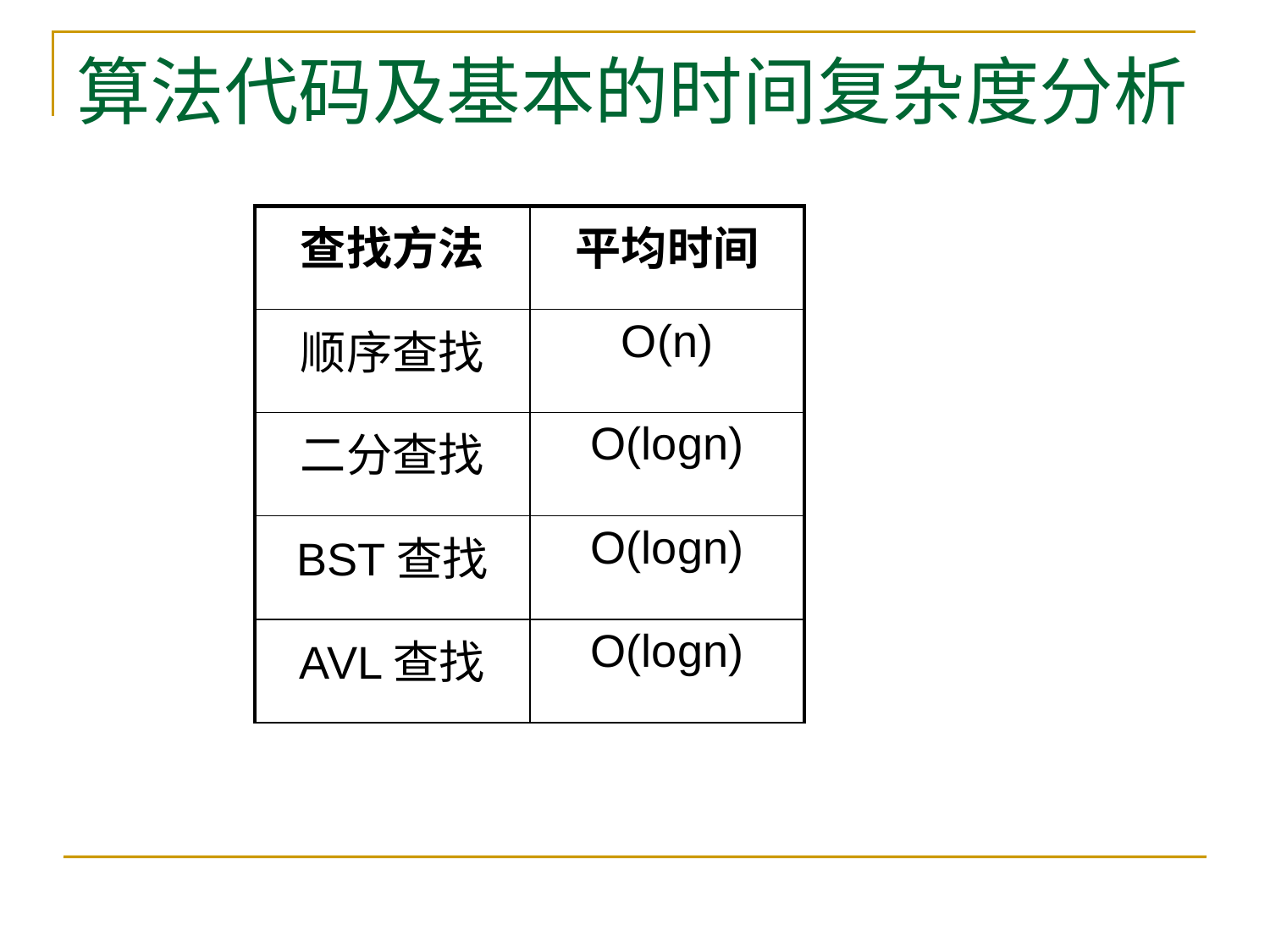

# 算法代码及基本的时间复杂度分析
| 查找方法 | 平均时间 |
| --- | --- |
| 顺序查找 | O(n) |
| 二分查找 | O(logn) |
| BST查找 | O(logn) |
| AVL查找 | O(logn) |